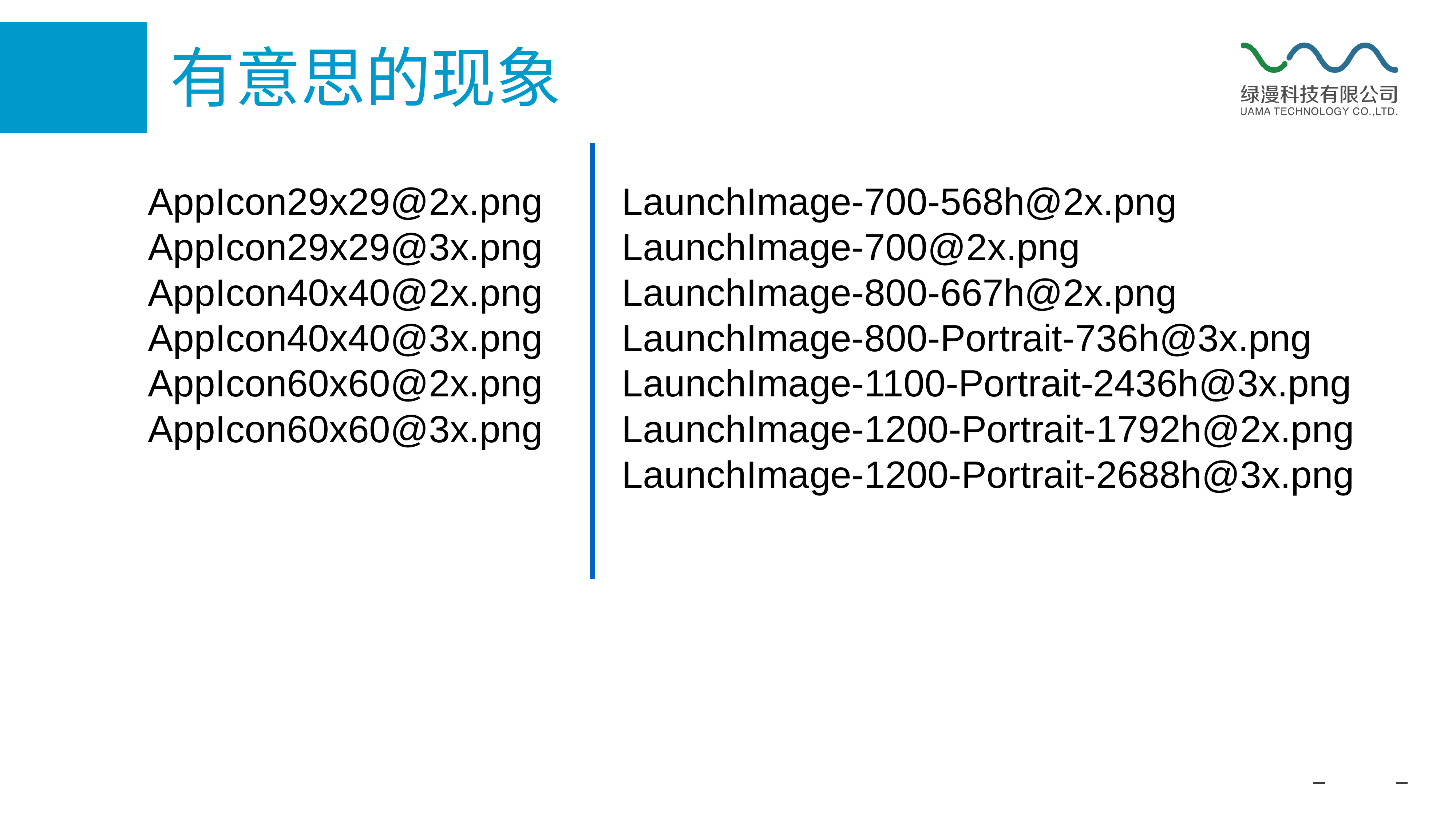

# 有意思的现象

AppIcon29x29@2x.png
AppIcon29x29@3x.png
AppIcon40x40@2x.png
AppIcon40x40@3x.png
AppIcon60x60@2x.png
AppIcon60x60@3x.png

LaunchImage-700-568h@2x.png
LaunchImage-700@2x.png
LaunchImage-800-667h@2x.png
LaunchImage-800-Portrait-736h@3x.png
LaunchImage-1100-Portrait-2436h@3x.png
LaunchImage-1200-Portrait-1792h@2x.png
LaunchImage-1200-Portrait-2688h@3x.png